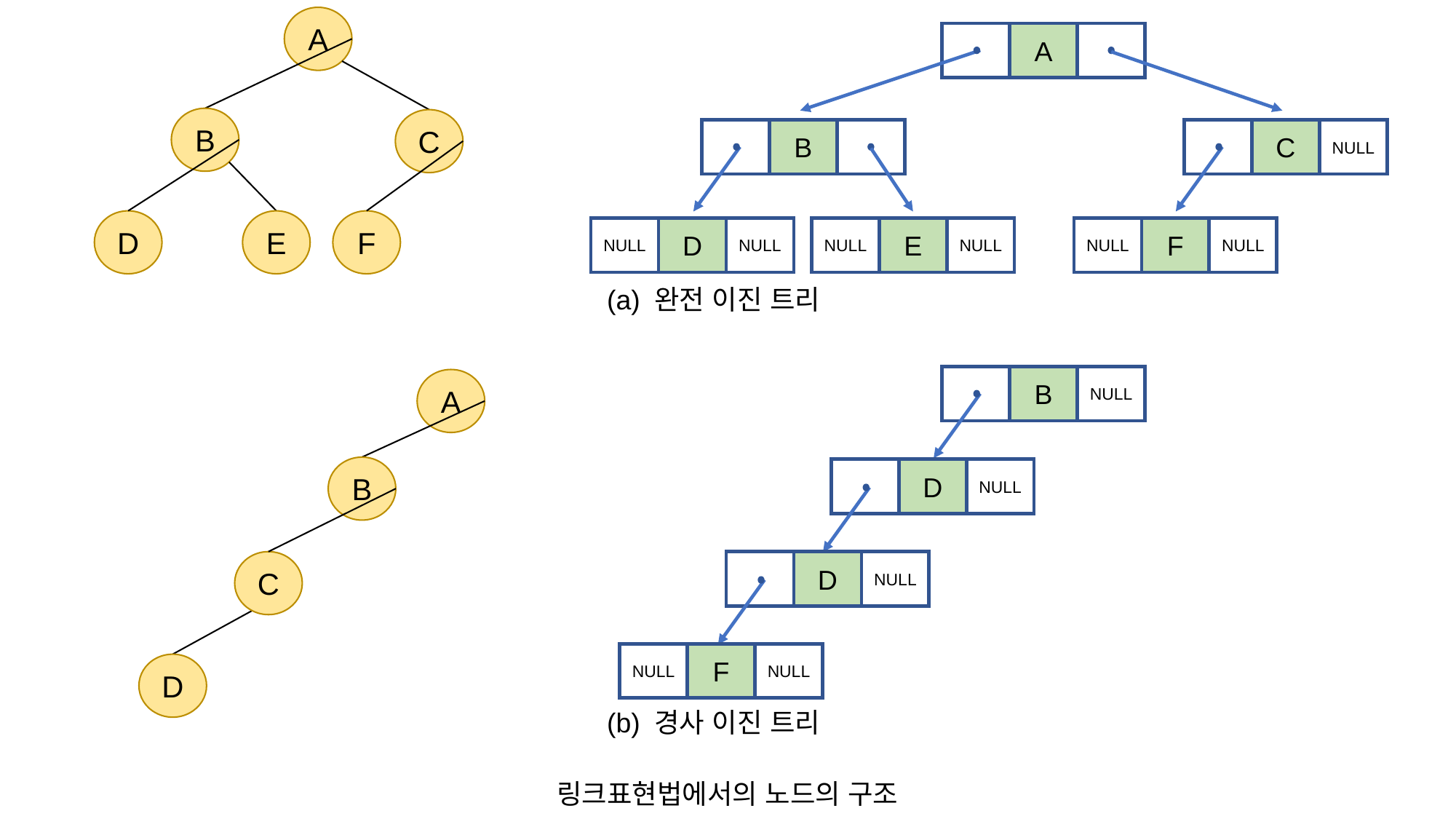

A

A

B
C

B

C
NULL

D
E
F
NULL
D
NULL
NULL
E
NULL
NULL
F
NULL
(a) 완전 이진 트리

B
NULL
A

B

D
NULL

C

D
NULL

NULL
F
NULL
D
(b) 경사 이진 트리
링크표현법에서의 노드의 구조